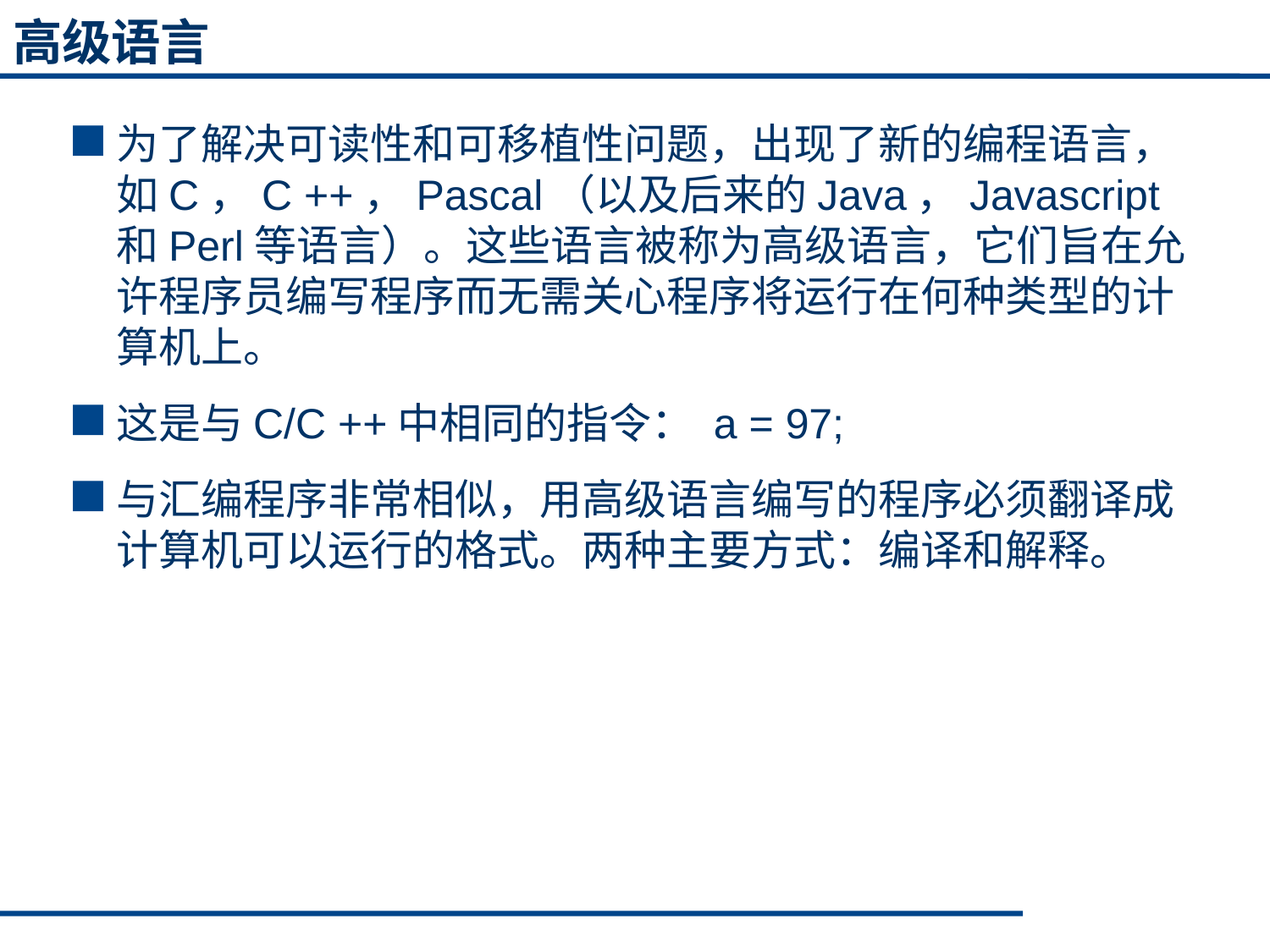

# 高级语言
为了解决可读性和可移植性问题，出现了新的编程语言，如C，C ++，Pascal（以及后来的Java，Javascript和Perl等语言）。这些语言被称为高级语言，它们旨在允许程序员编写程序而无需关心程序将运行在何种类型的计算机上。
这是与C/C ++中相同的指令： a = 97;
与汇编程序非常相似，用高级语言编写的程序必须翻译成计算机可以运行的格式。两种主要方式：编译和解释。